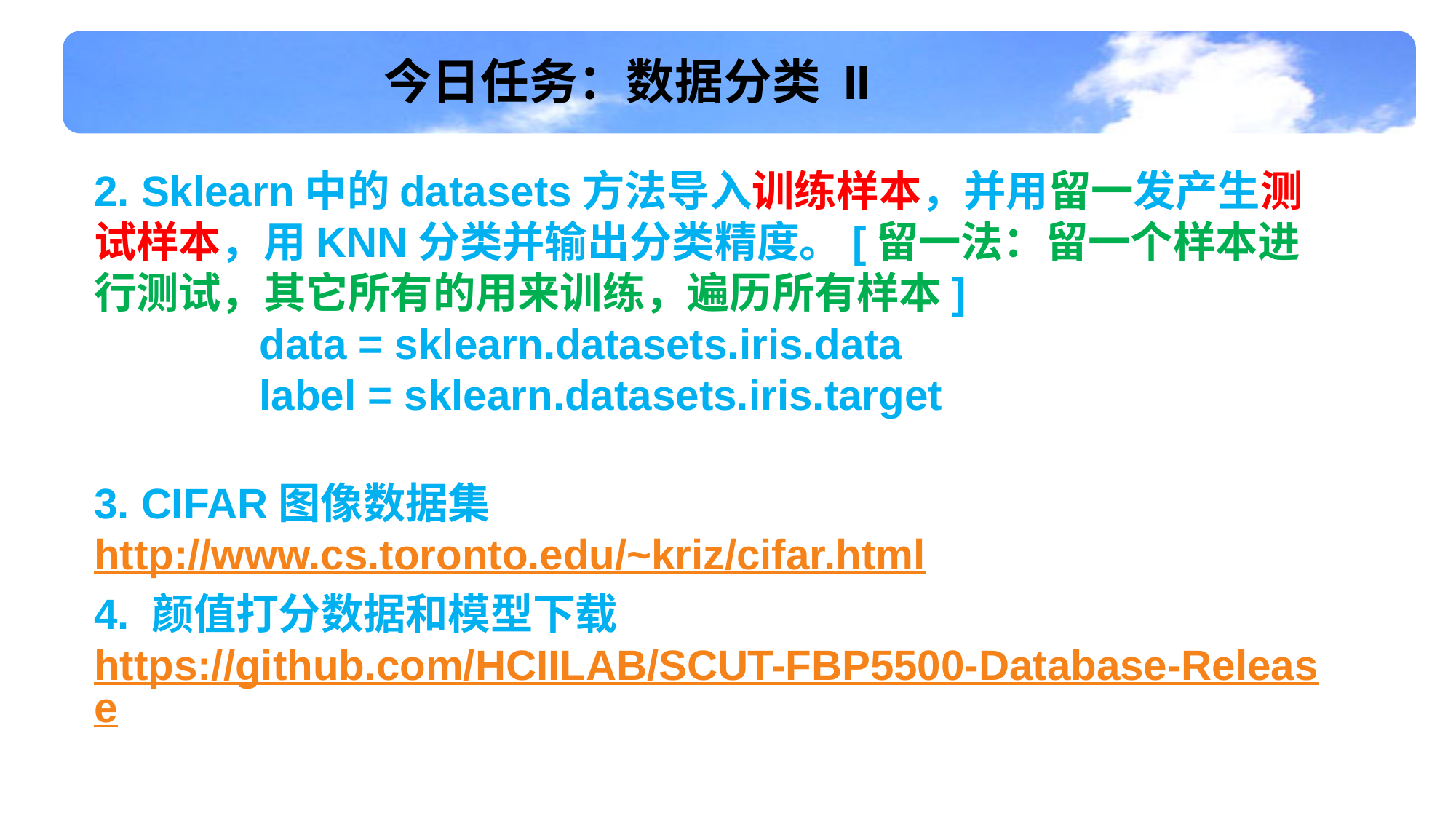

今日任务：数据分类 II
2. Sklearn中的datasets方法导入训练样本，并用留一发产生测试样本，用KNN分类并输出分类精度。[留一法：留一个样本进行测试，其它所有的用来训练，遍历所有样本]
              data = sklearn.datasets.iris.data
              label = sklearn.datasets.iris.target
3. CIFAR图像数据集http://www.cs.toronto.edu/~kriz/cifar.html
4. 颜值打分数据和模型下载https://github.com/HCIILAB/SCUT-FBP5500-Database-Release